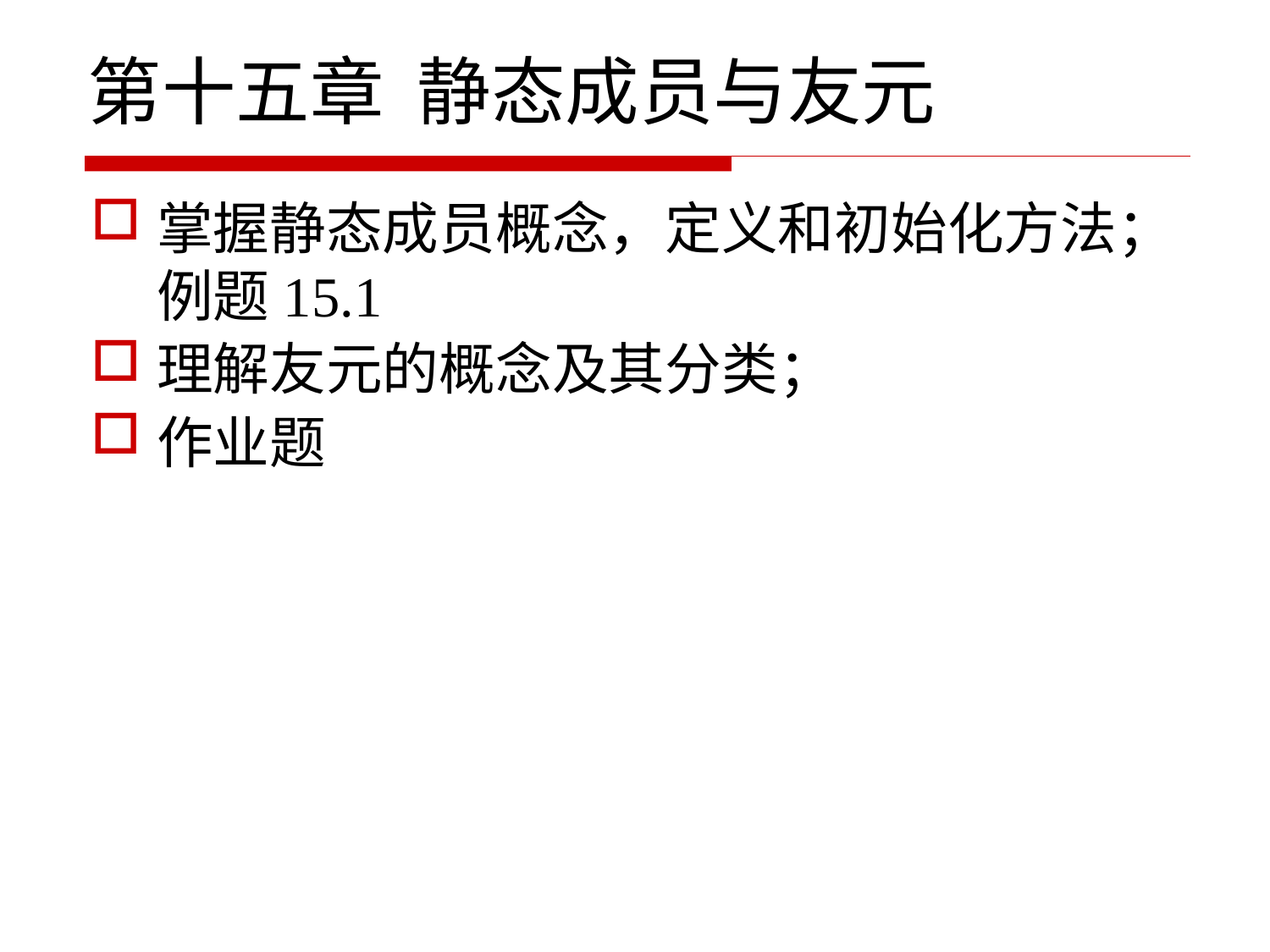

# 第十五章  静态成员与友元
掌握静态成员概念，定义和初始化方法；例题15.1
理解友元的概念及其分类；
作业题